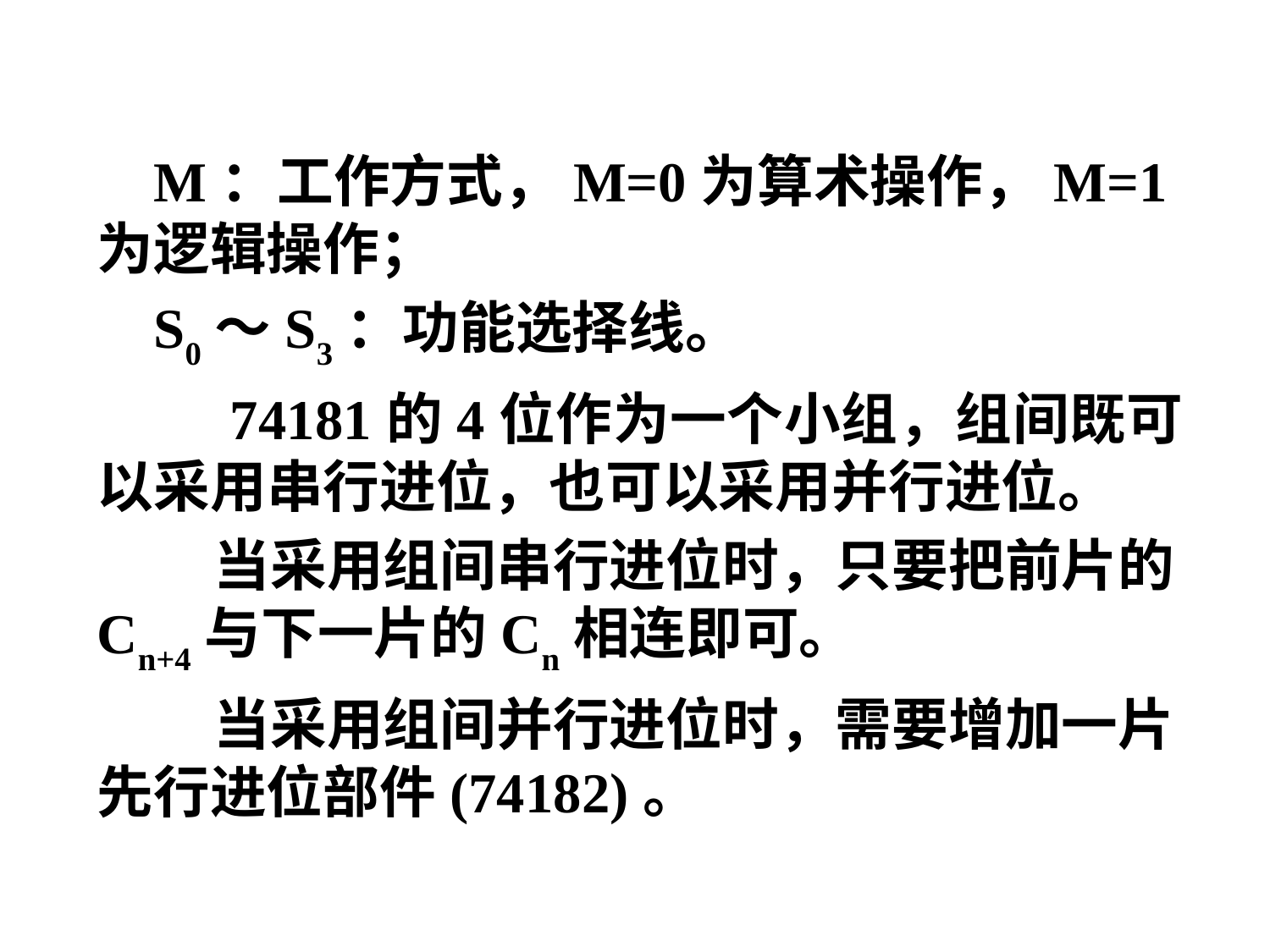

M：工作方式，M=0为算术操作，M=1为逻辑操作；
    S0～S3：功能选择线。
         74181的4位作为一个小组，组间既可以采用串行进位，也可以采用并行进位。
        当采用组间串行进位时，只要把前片的Cn+4与下一片的Cn相连即可。
        当采用组间并行进位时，需要增加一片先行进位部件(74182)。